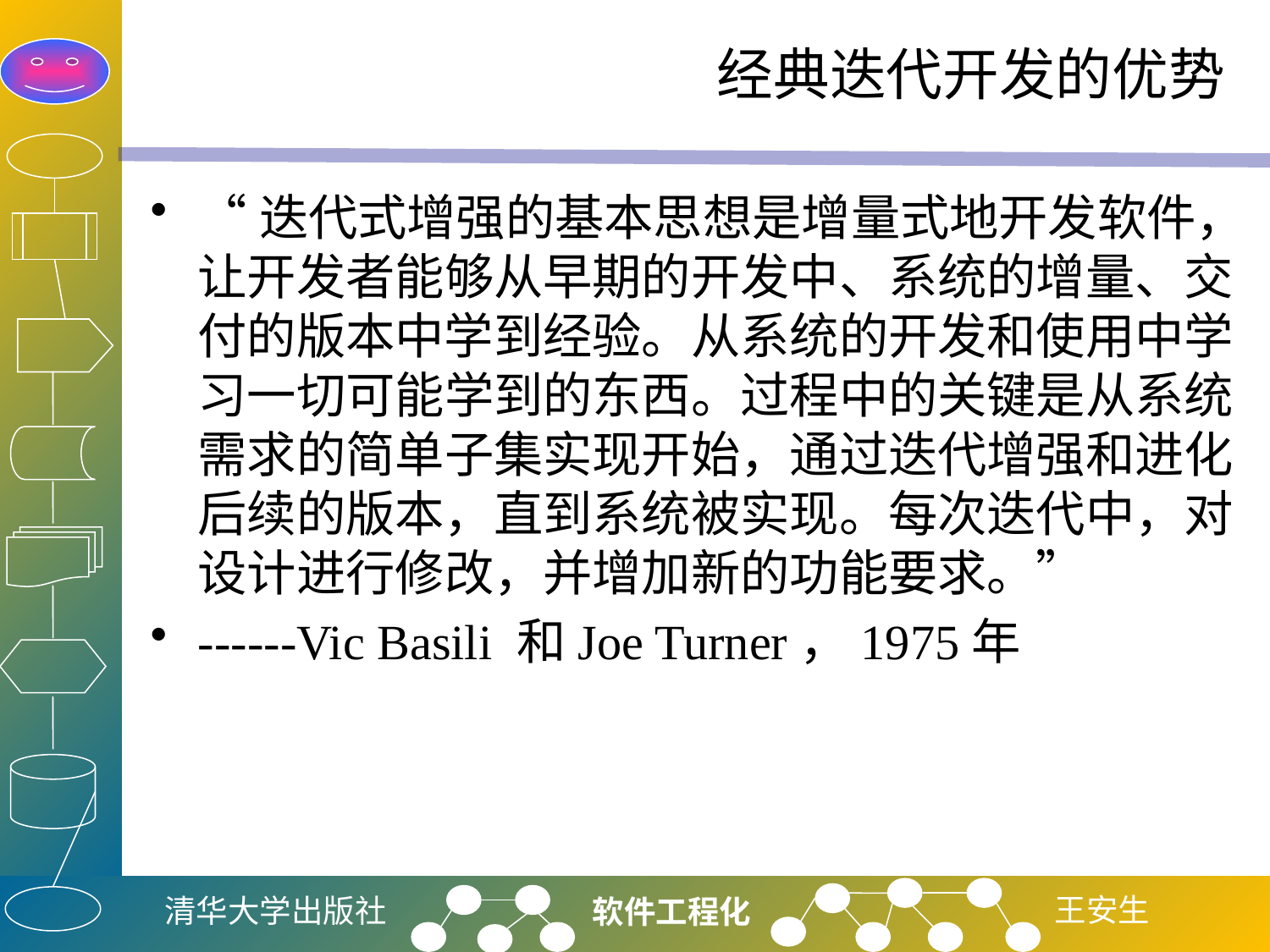

# 经典迭代开发的优势
“迭代式增强的基本思想是增量式地开发软件，让开发者能够从早期的开发中、系统的增量、交付的版本中学到经验。从系统的开发和使用中学习一切可能学到的东西。过程中的关键是从系统需求的简单子集实现开始，通过迭代增强和进化后续的版本，直到系统被实现。每次迭代中，对设计进行修改，并增加新的功能要求。”
------Vic Basili 和Joe Turner，1975年